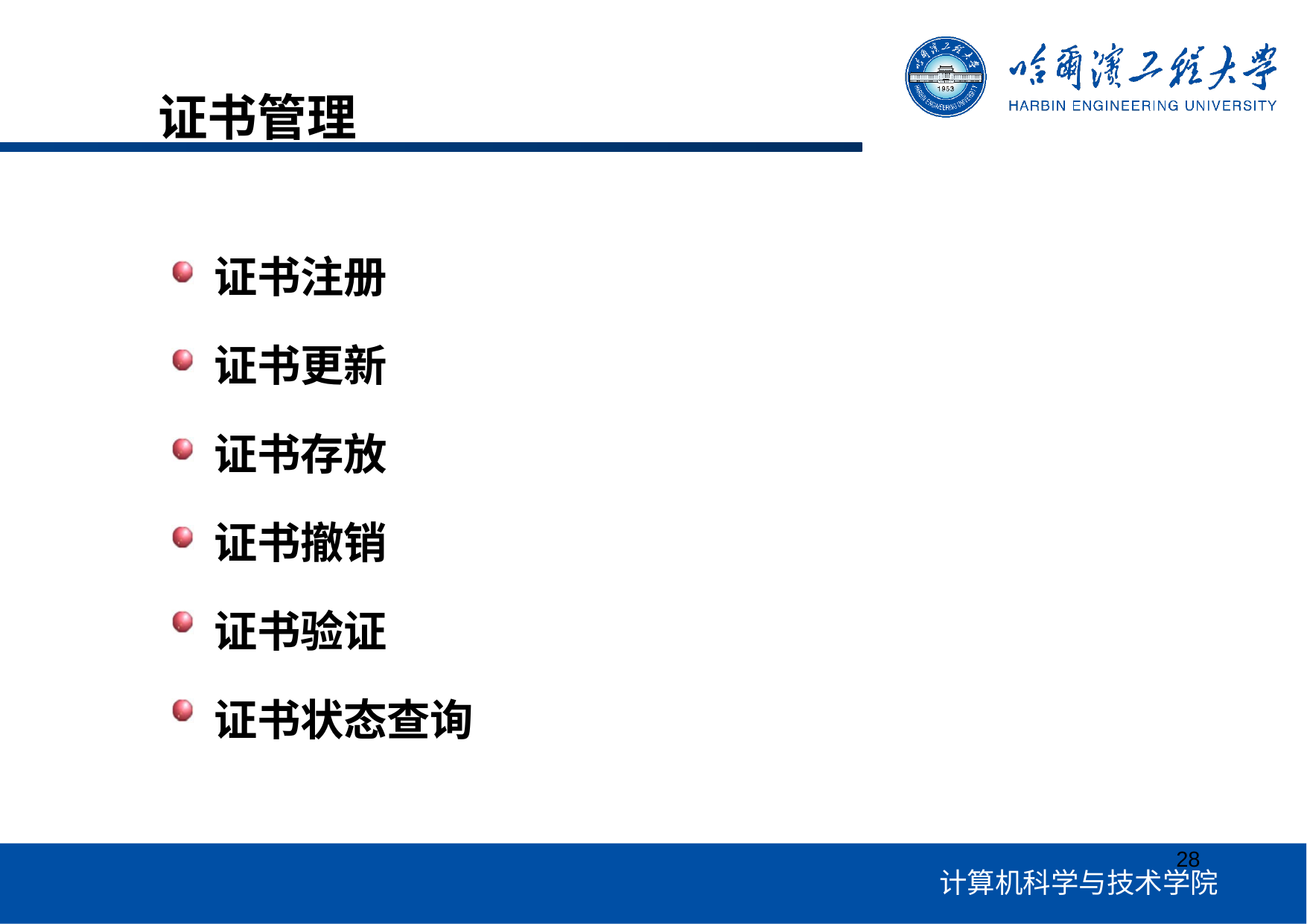

# 证书管理
证书注册
证书更新
证书存放
证书撤销
证书验证
证书状态查询

28